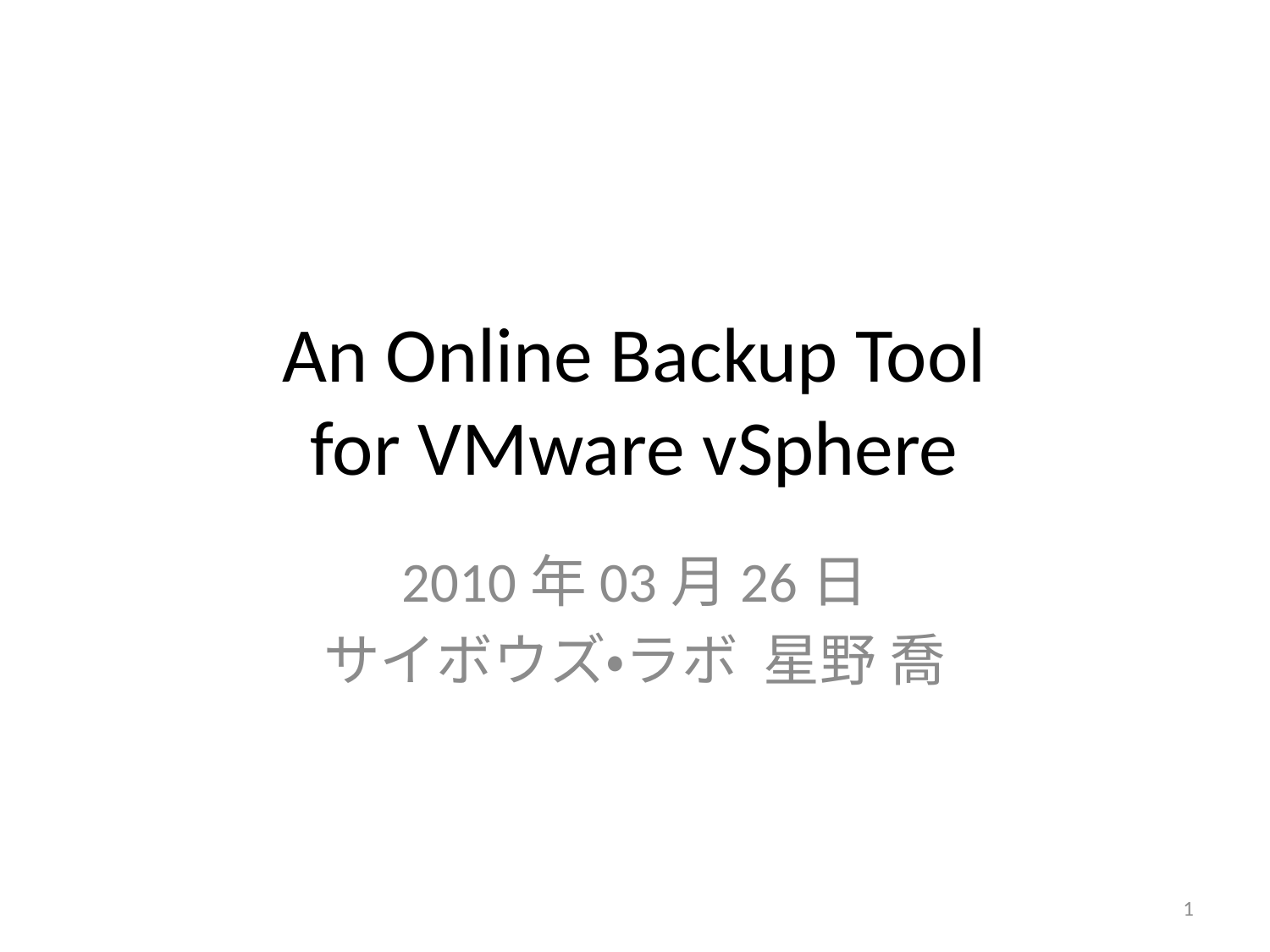

# An Online Backup Tool for VMware vSphere
2010年03月26日
サイボウズ・ラボ  星野 喬
1